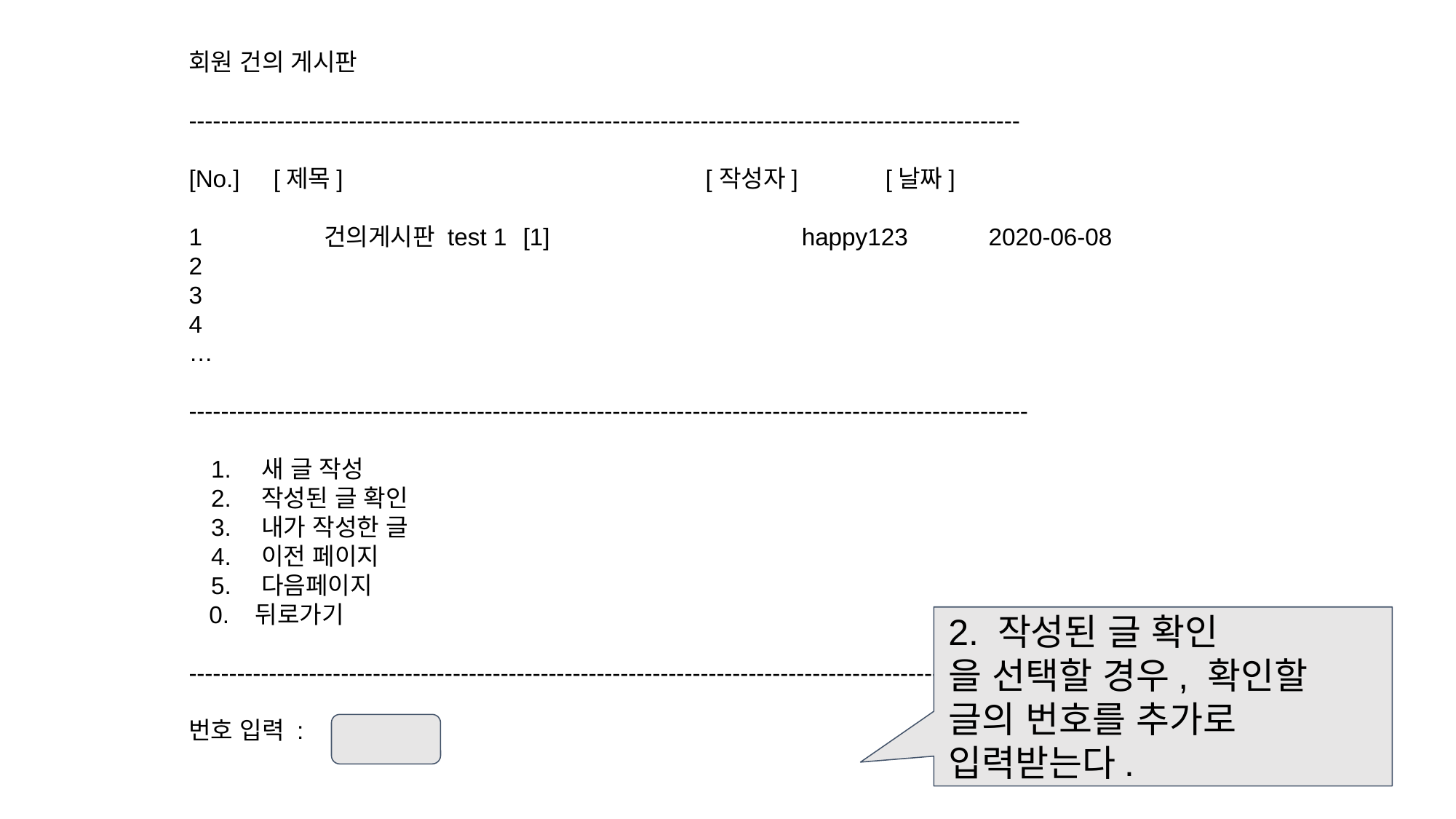

회원 건의 게시판

--------------------------------------------------------------------------------------------------------

[No.]     [제목]                                                      [작성자]             [날짜]

1	   건의게시판 test 1	 [1]		          happy123            2020-06-08
2
3
4
…

---------------------------------------------------------------------------------------------------------

새 글 작성
작성된 글 확인
내가 작성한 글
이전 페이지
다음페이지
   0.   뒤로가기

------------------------------------------------------------------------------------------------------------------

번호 입력 :
2. 작성된 글 확인
을 선택할 경우, 확인할 글의 번호를 추가로 입력받는다.